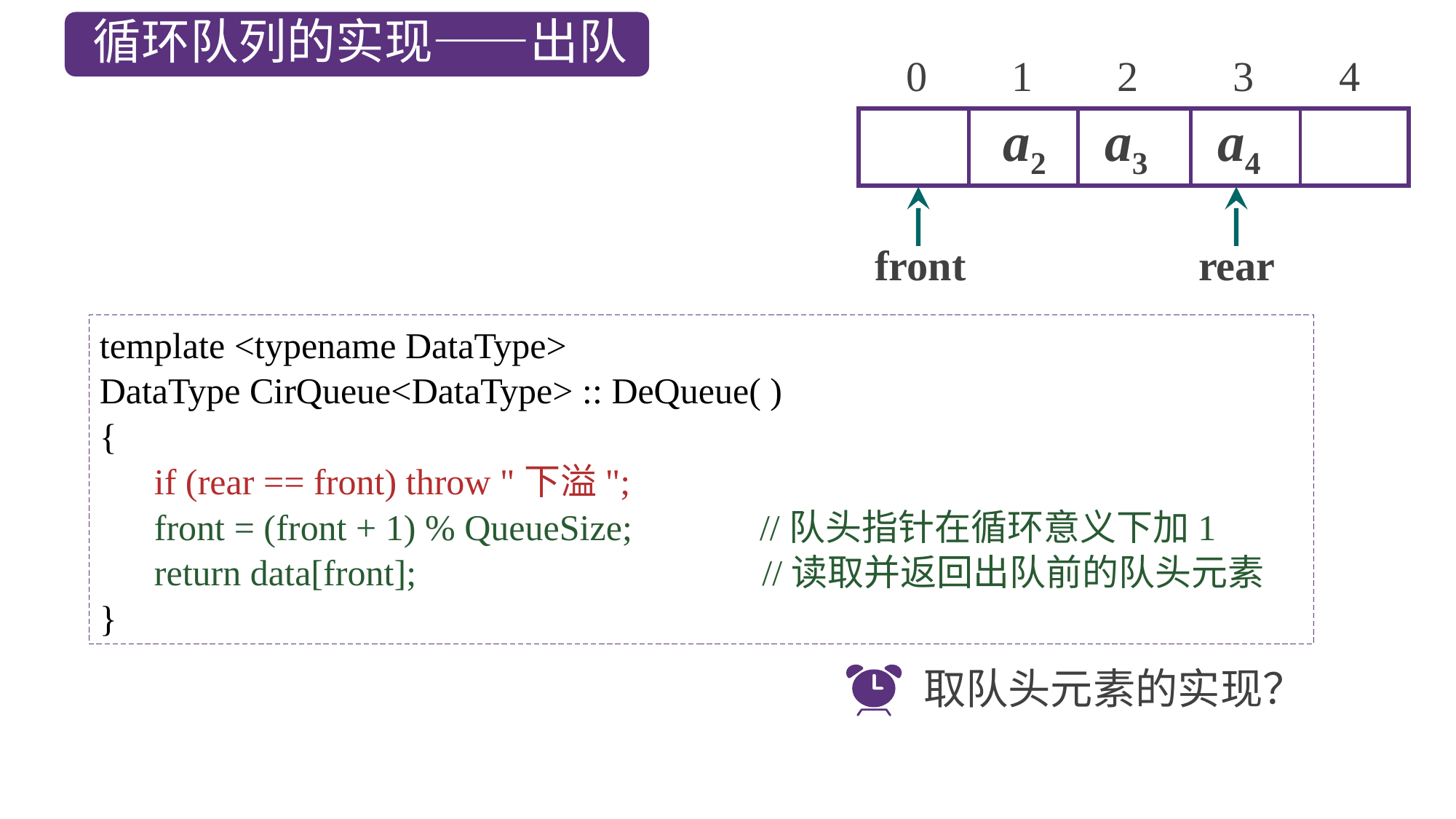

循环队列的实现——出队

0        1        2         3        4
a2
a3
a4

front

rear
template <typename DataType>
DataType CirQueue<DataType> :: DeQueue( )
{
      if (rear == front) throw "下溢";
      front = (front + 1) % QueueSize;              //队头指针在循环意义下加1
      return data[front];                                      //读取并返回出队前的队头元素
}
取队头元素的实现？